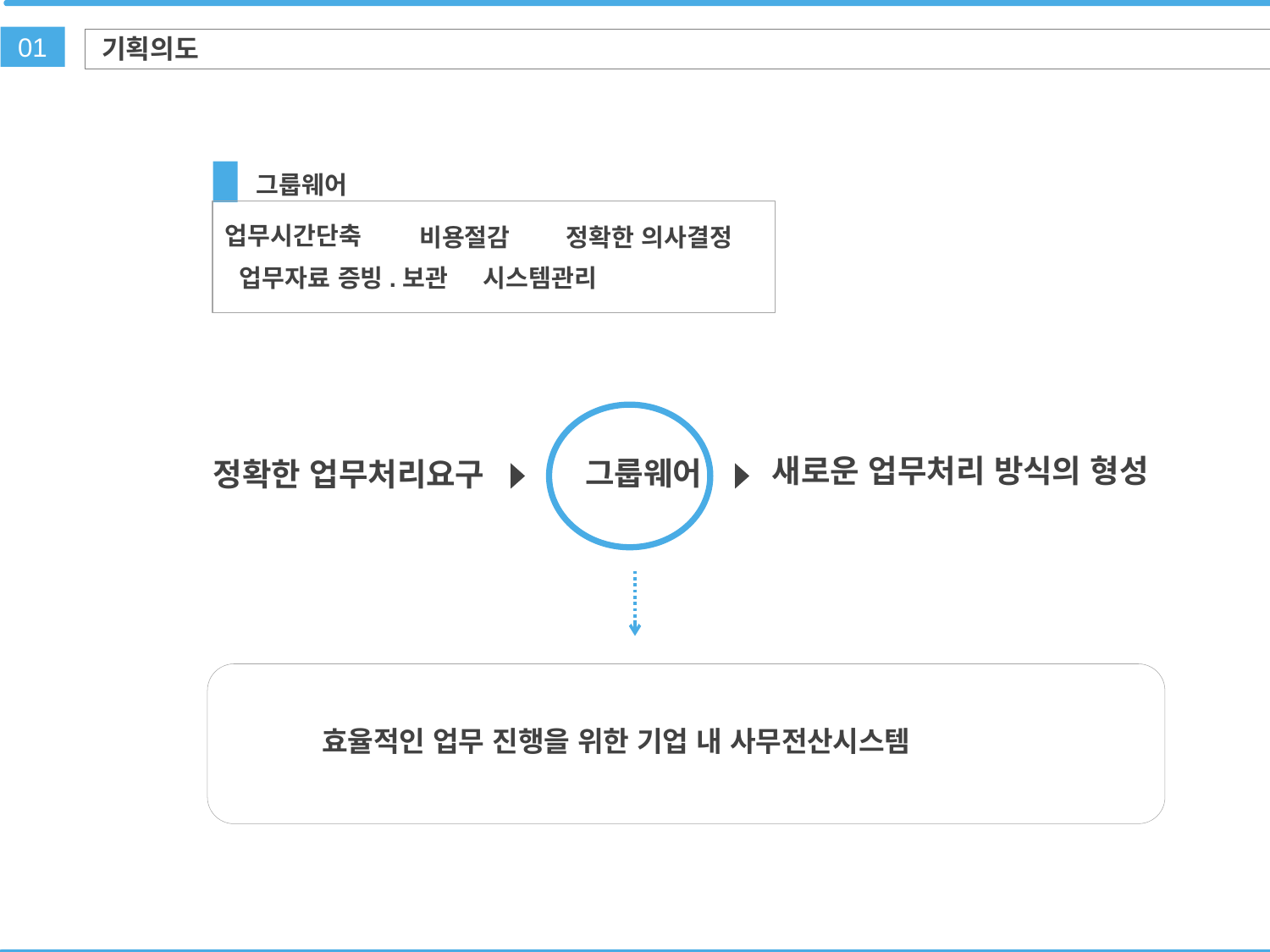

기획의도

01

그룹웨어

업무시간단축
비용절감
정확한 의사결정
업무자료 증빙.보관
시스템관리

그룹웨어
새로운 업무처리 방식의 형성
정확한 업무처리요구

효율적인 업무 진행을 위한 기업 내 사무전산시스템